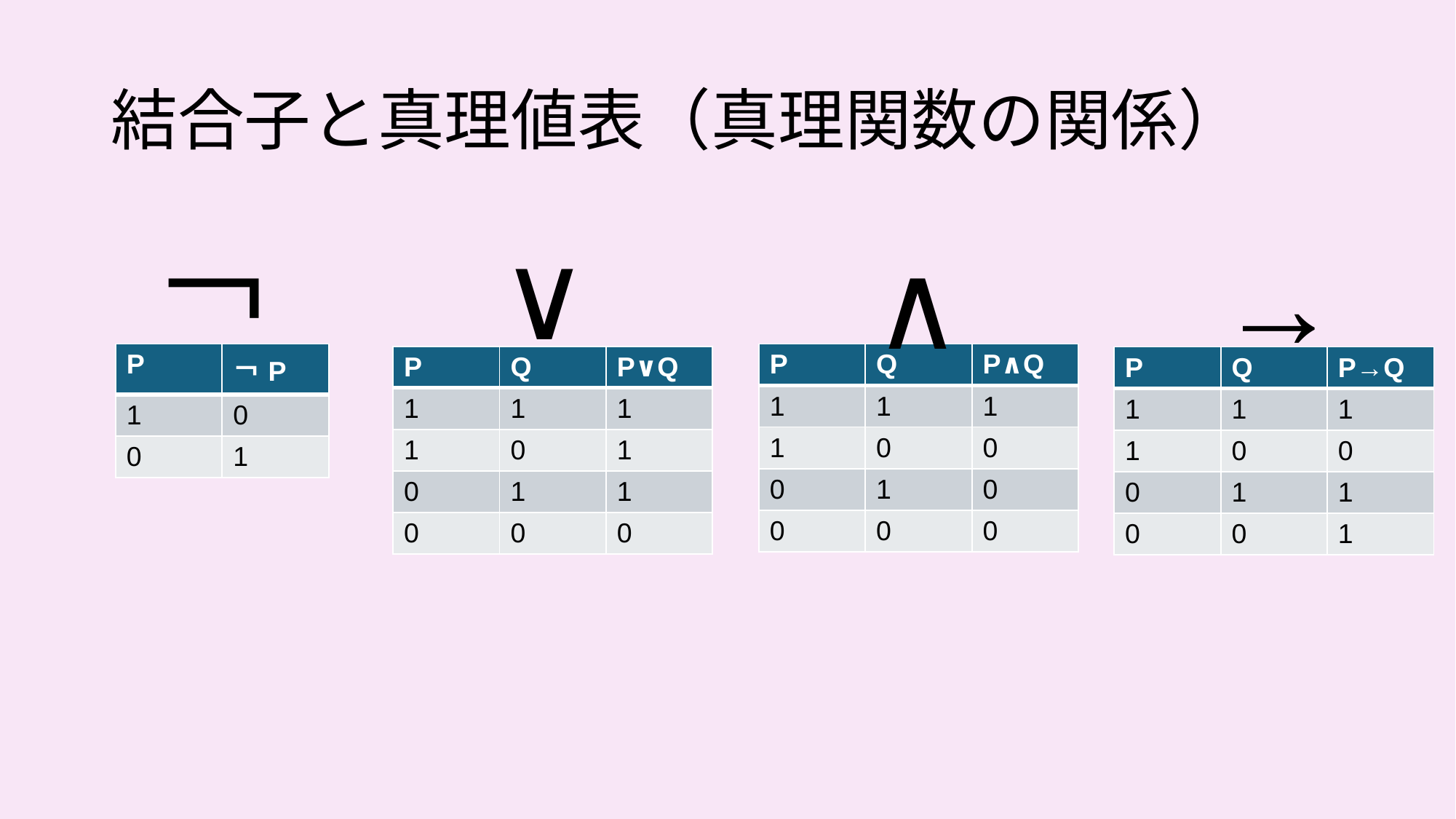

# 結合子と真理値表（真理関数の関係）
∨
￢
→
∧
| P | ￢P |
| --- | --- |
| 1 | 0 |
| 0 | 1 |
| P | Q | P∧Q |
| --- | --- | --- |
| 1 | 1 | 1 |
| 1 | 0 | 0 |
| 0 | 1 | 0 |
| 0 | 0 | 0 |
| P | Q | P∨Q |
| --- | --- | --- |
| 1 | 1 | 1 |
| 1 | 0 | 1 |
| 0 | 1 | 1 |
| 0 | 0 | 0 |
| P | Q | P→Q |
| --- | --- | --- |
| 1 | 1 | 1 |
| 1 | 0 | 0 |
| 0 | 1 | 1 |
| 0 | 0 | 1 |